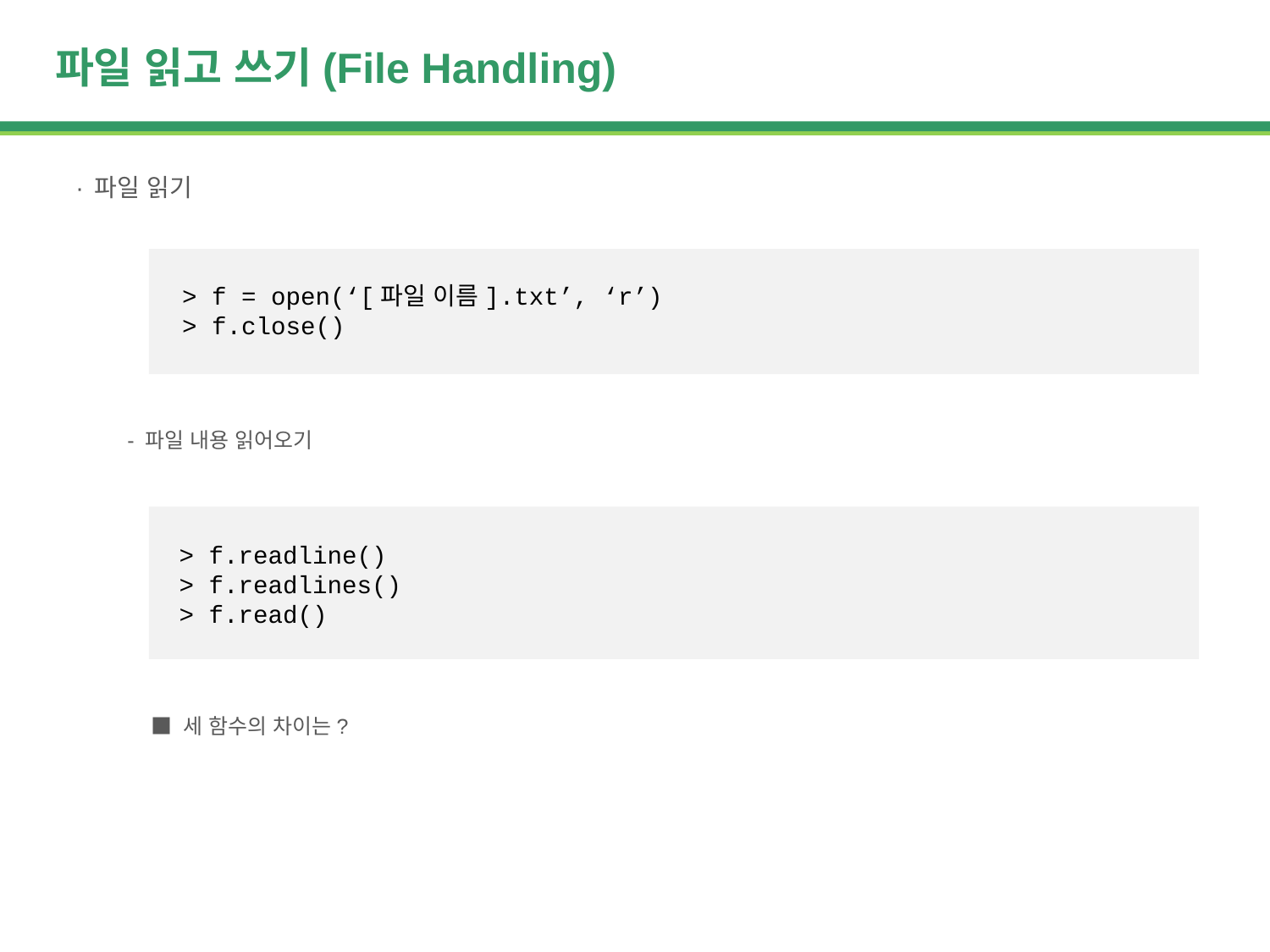

파일 읽고 쓰기(File Handling)

∙ 파일 읽기

> f = open(‘[파일 이름].txt’, ‘r’)
> f.close()
- 파일 내용 읽어오기

> f.readline()
> f.readlines()
> f.read()
■ 세 함수의 차이는?